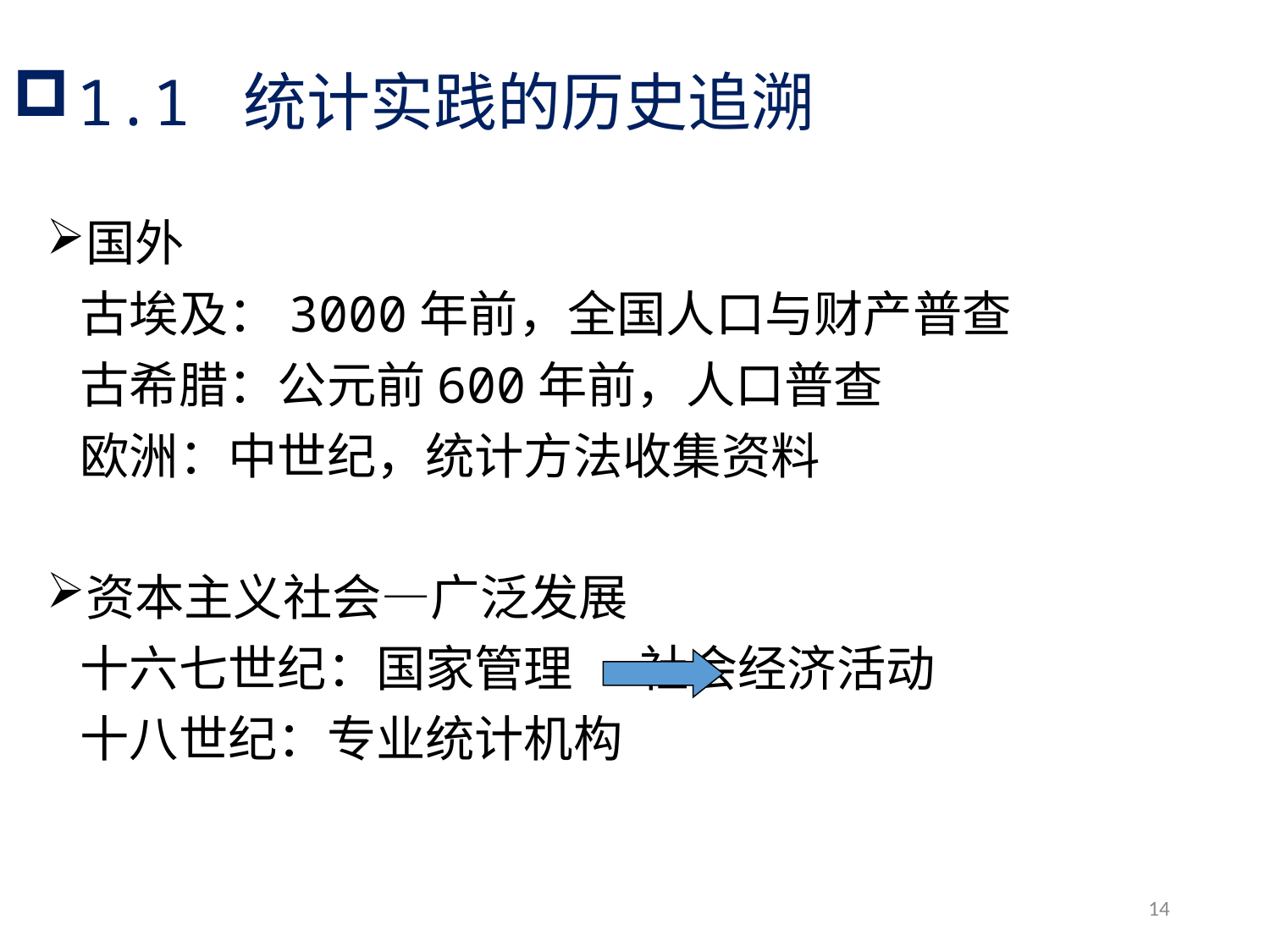

# 1.1 统计实践的历史追溯
国外
  古埃及：3000年前，全国人口与财产普查
  古希腊：公元前600年前，人口普查
  欧洲：中世纪，统计方法收集资料

资本主义社会—广泛发展
  十六七世纪：国家管理      社会经济活动
  十八世纪：专业统计机构

14